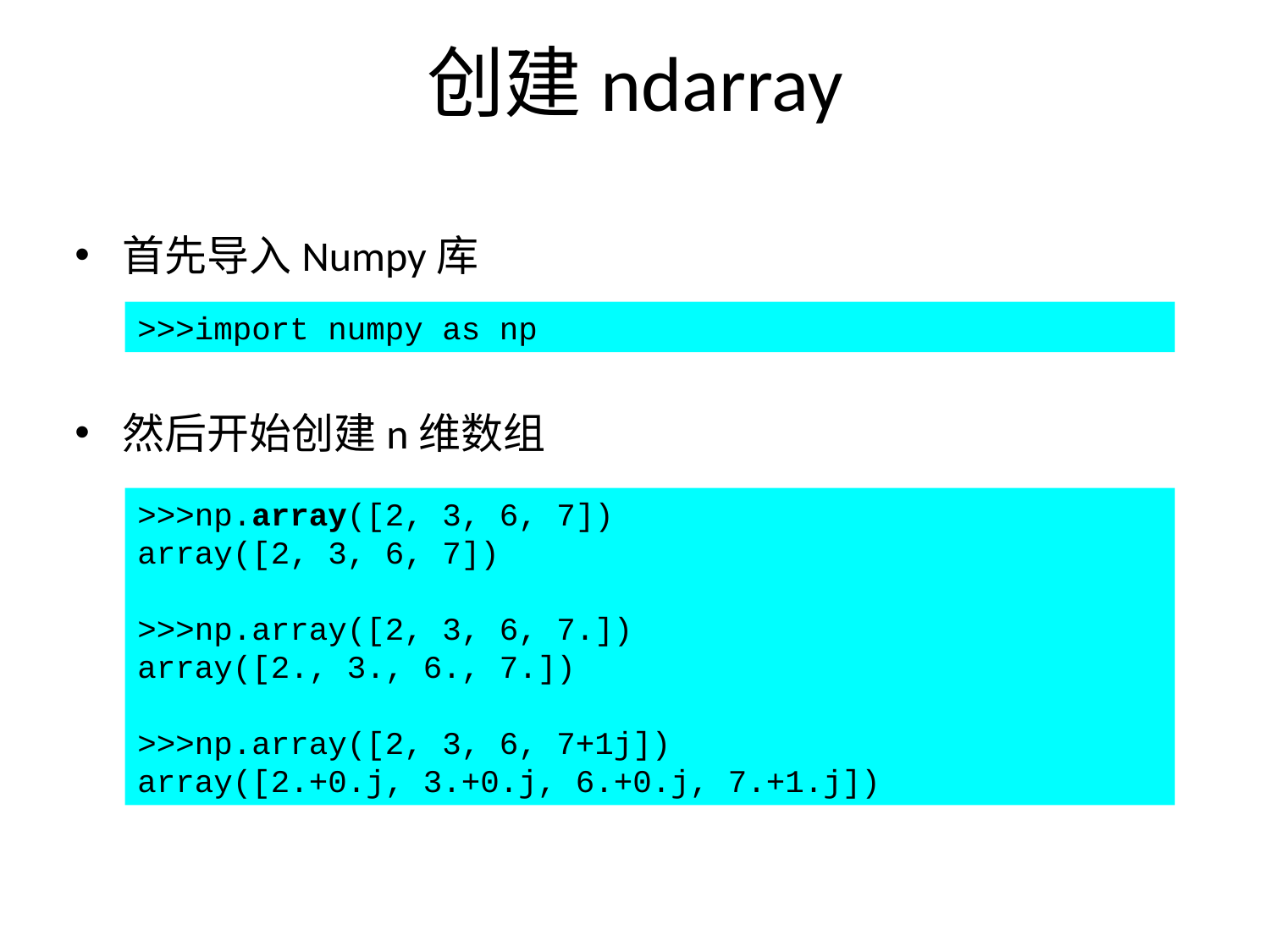

# 创建ndarray
首先导入Numpy库

然后开始创建n维数组
>>>import numpy as np
>>>np.array([2, 3, 6, 7])
array([2, 3, 6, 7])

>>>np.array([2, 3, 6, 7.])
array([2., 3., 6., 7.])

>>>np.array([2, 3, 6, 7+1j])
array([2.+0.j, 3.+0.j, 6.+0.j, 7.+1.j])